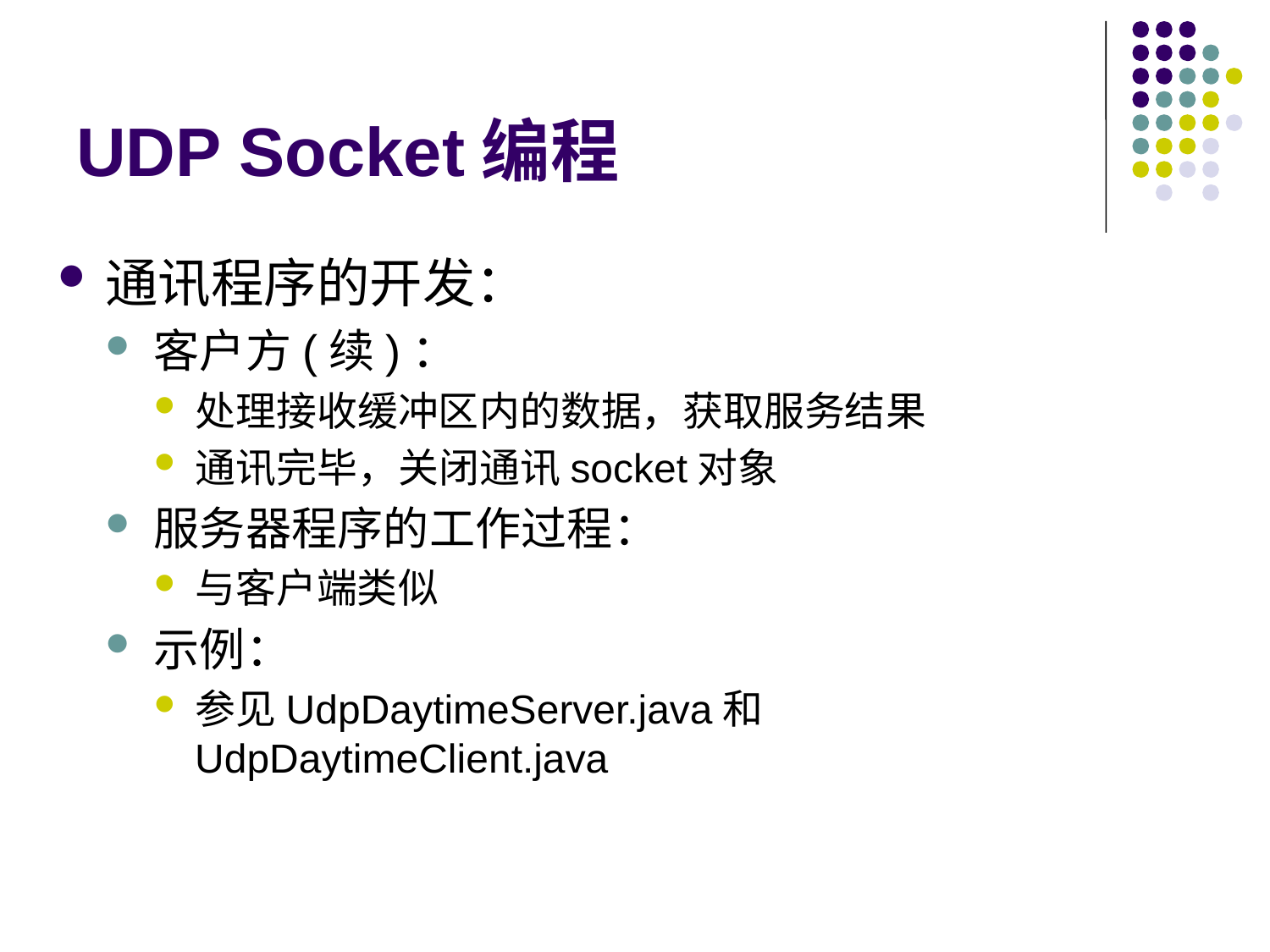

# UDP Socket编程
通讯程序的开发：
客户方(续)：
处理接收缓冲区内的数据，获取服务结果
通讯完毕，关闭通讯socket对象
服务器程序的工作过程：
与客户端类似
示例：
参见UdpDaytimeServer.java和UdpDaytimeClient.java